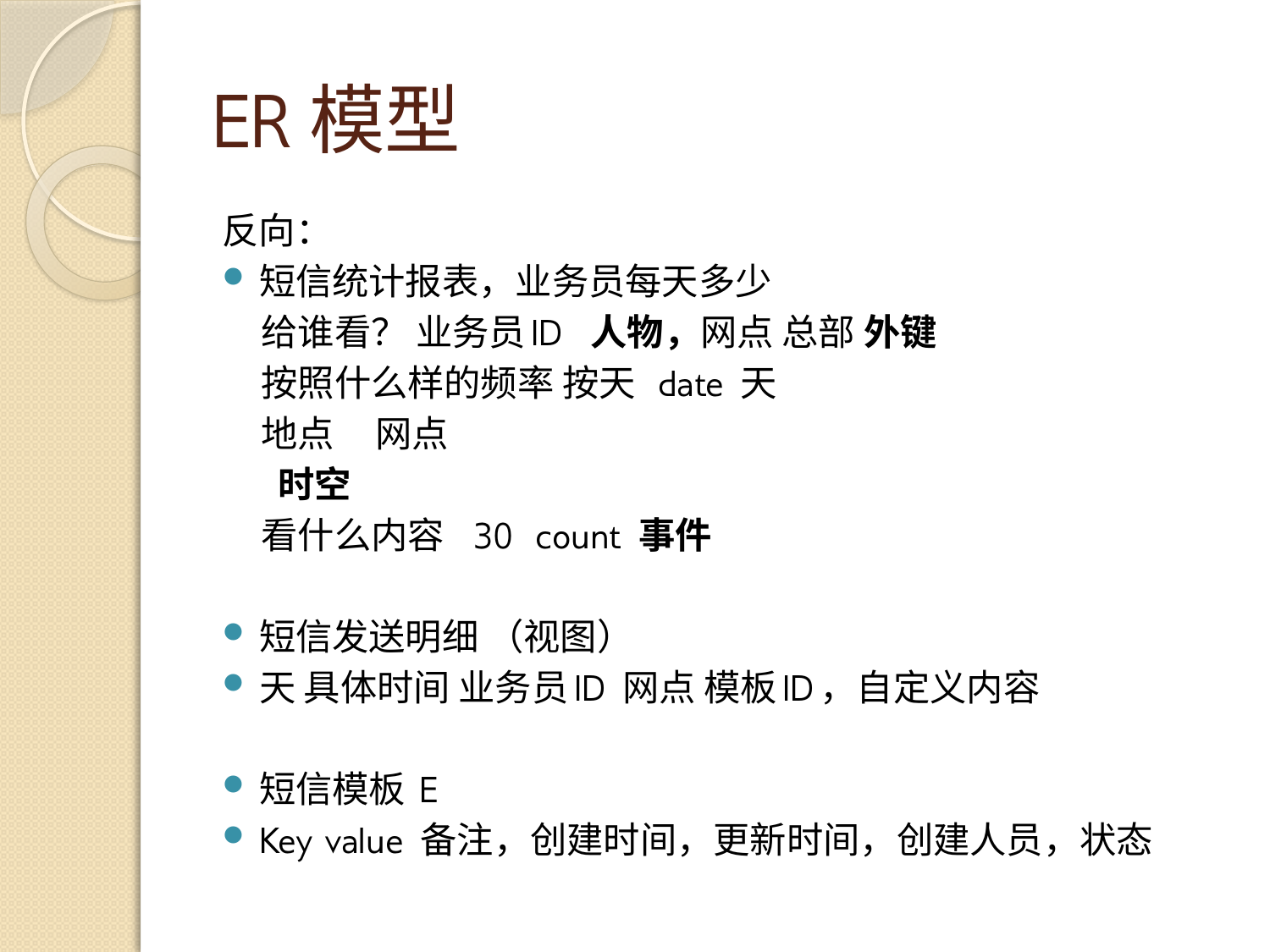

# ER模型
反向：
短信统计报表，业务员每天多少
    给谁看？ 业务员ID  人物，网点 总部 外键
    按照什么样的频率 按天  date 天
    地点     网点
      时空
    看什么内容   30  count 事件

短信发送明细 （视图）
天 具体时间 业务员ID 网点 模板ID，自定义内容

短信模板 E
Key value 备注，创建时间，更新时间，创建人员，状态